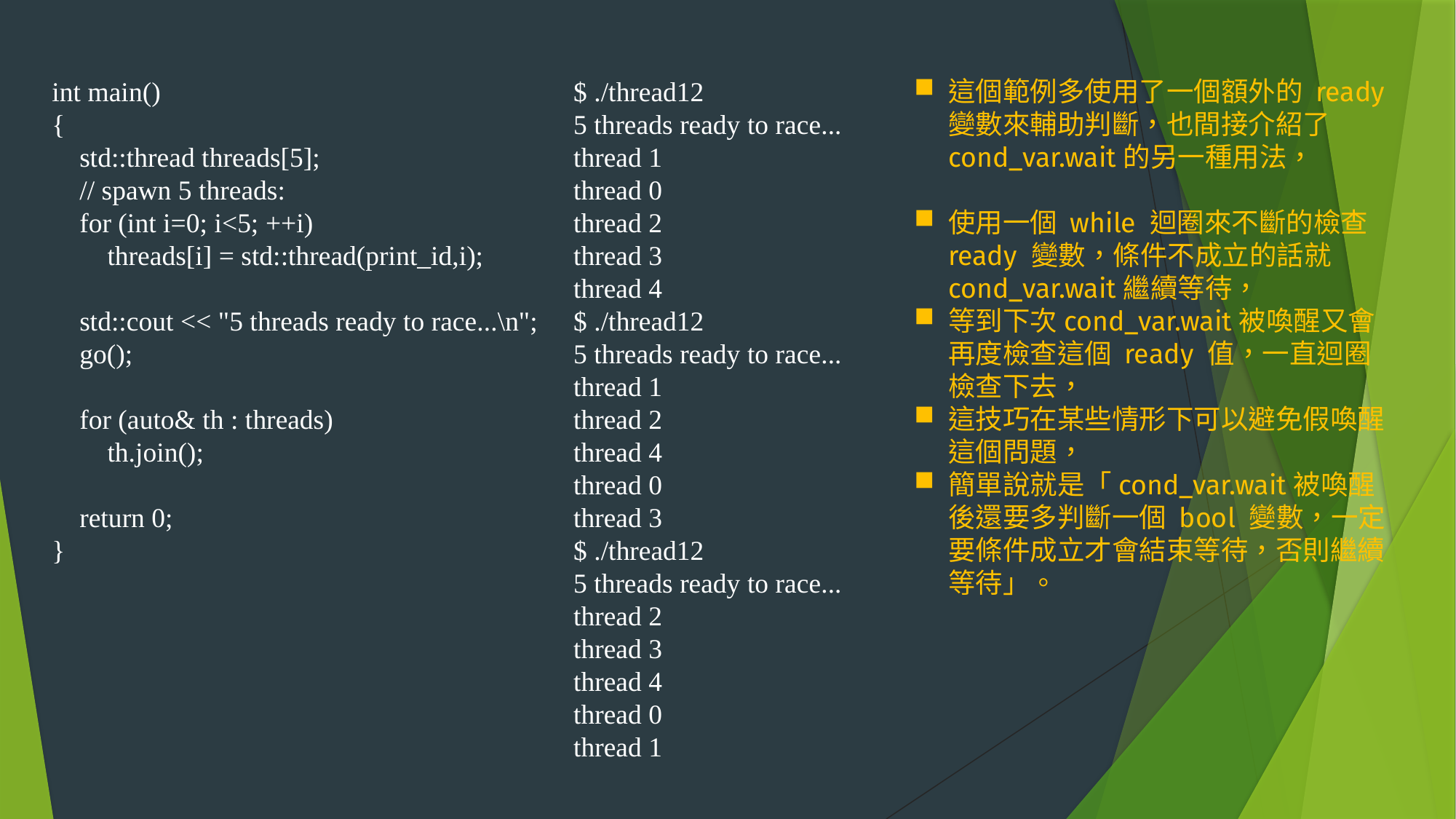

int main()
{
    std::thread threads[5];
    // spawn 5 threads:
    for (int i=0; i<5; ++i)
        threads[i] = std::thread(print_id,i);

    std::cout << "5 threads ready to race...\n";
    go();

    for (auto& th : threads)
        th.join();

    return 0;
}
$ ./thread12
5 threads ready to race...
thread 1
thread 0
thread 2
thread 3
thread 4
$ ./thread12
5 threads ready to race...
thread 1
thread 2
thread 4
thread 0
thread 3
$ ./thread12
5 threads ready to race...
thread 2
thread 3
thread 4
thread 0
thread 1
這個範例多使用了一個額外的 ready 變數來輔助判斷，也間接介紹了cond_var.wait的另一種用法，

使用一個 while 迴圈來不斷的檢查 ready 變數，條件不成立的話就cond_var.wait繼續等待，
等到下次cond_var.wait被喚醒又會再度檢查這個 ready 值，一直迴圈檢查下去，
這技巧在某些情形下可以避免假喚醒這個問題，
簡單說就是「cond_var.wait被喚醒後還要多判斷一個 bool 變數，一定要條件成立才會結束等待，否則繼續等待」。